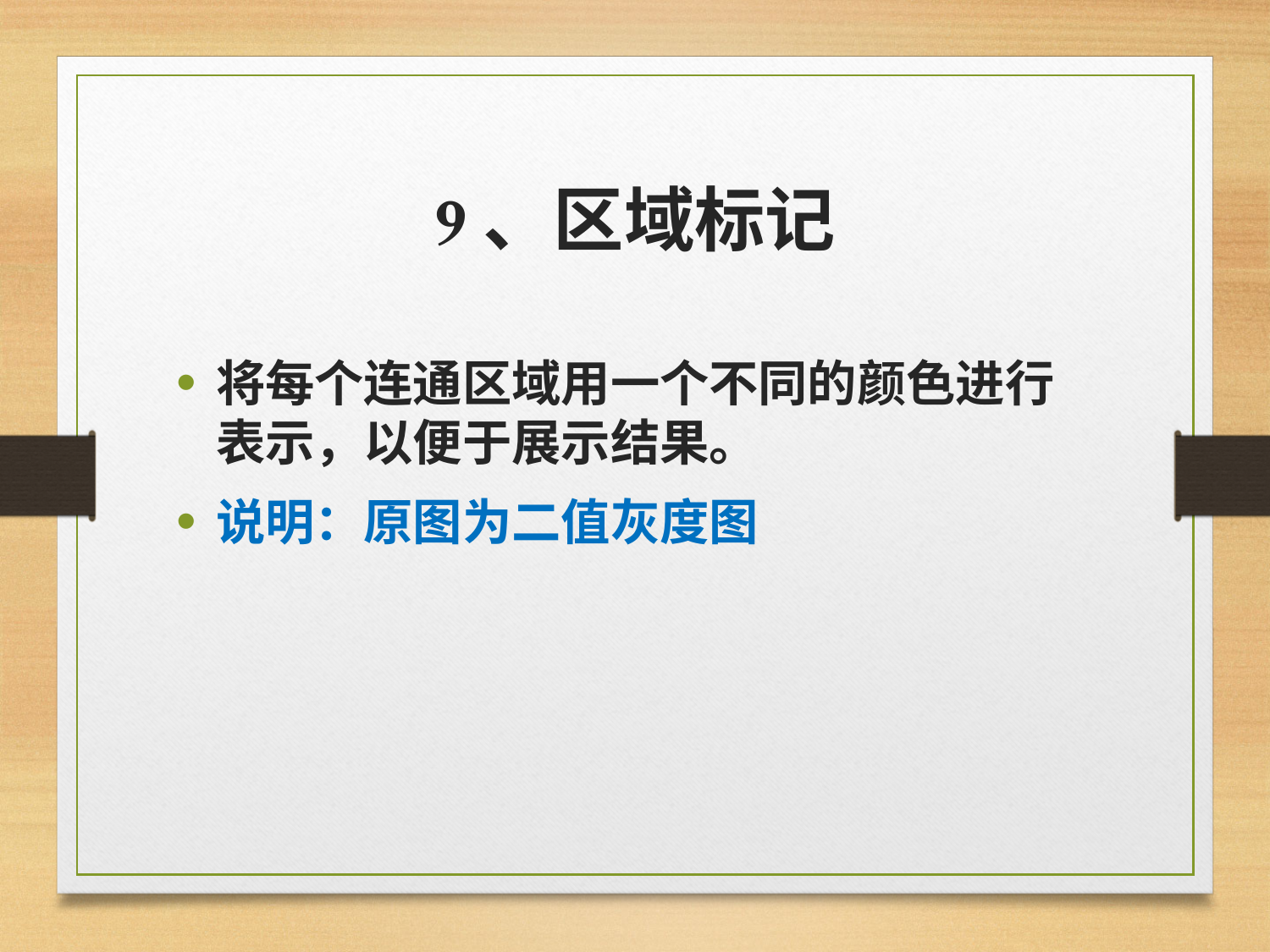

# 9、区域标记
将每个连通区域用一个不同的颜色进行表示，以便于展示结果。
说明：原图为二值灰度图